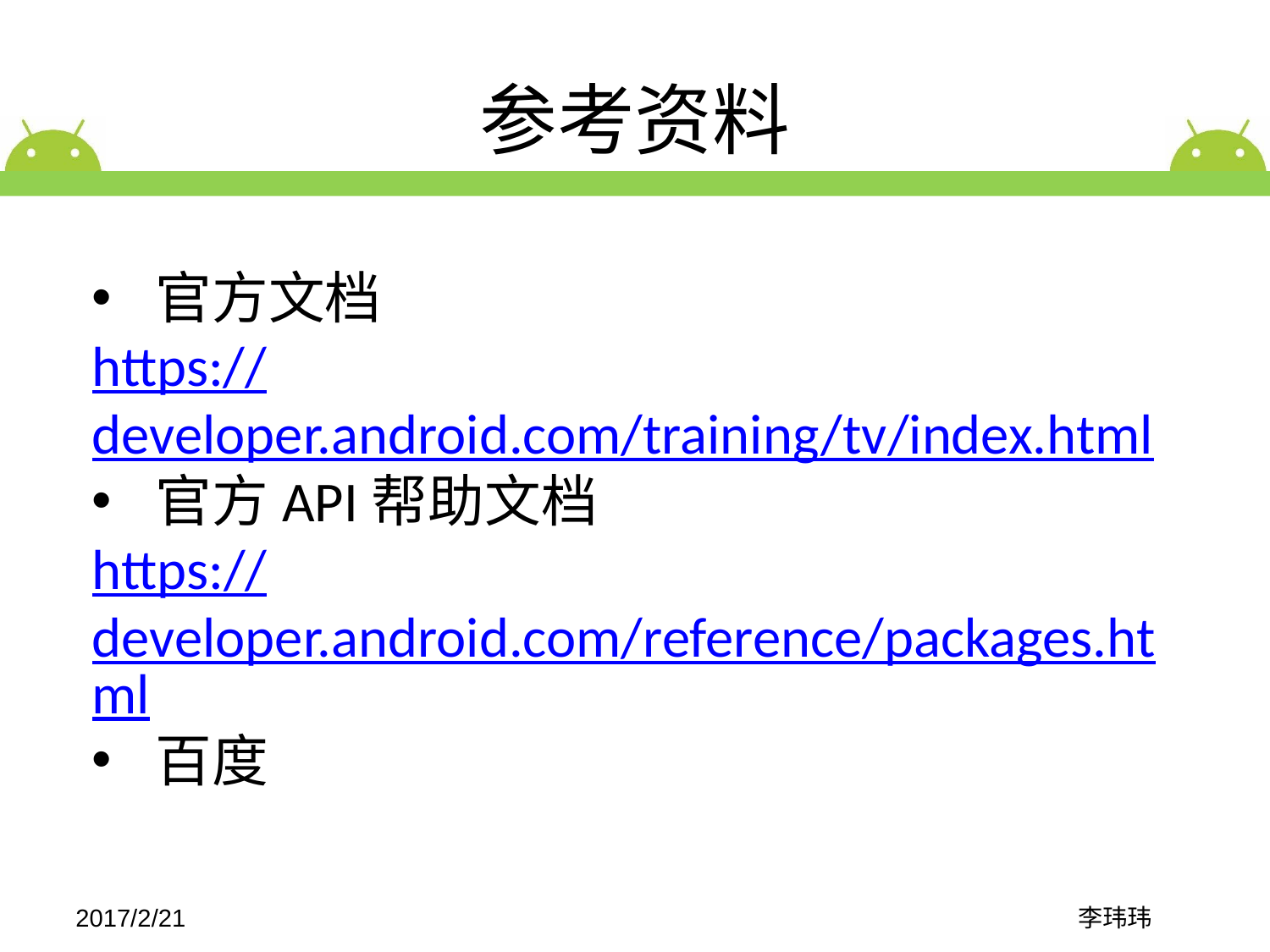

# 参考资料
官方文档
https://developer.android.com/training/tv/index.html
官方API帮助文档
https://developer.android.com/reference/packages.html
百度